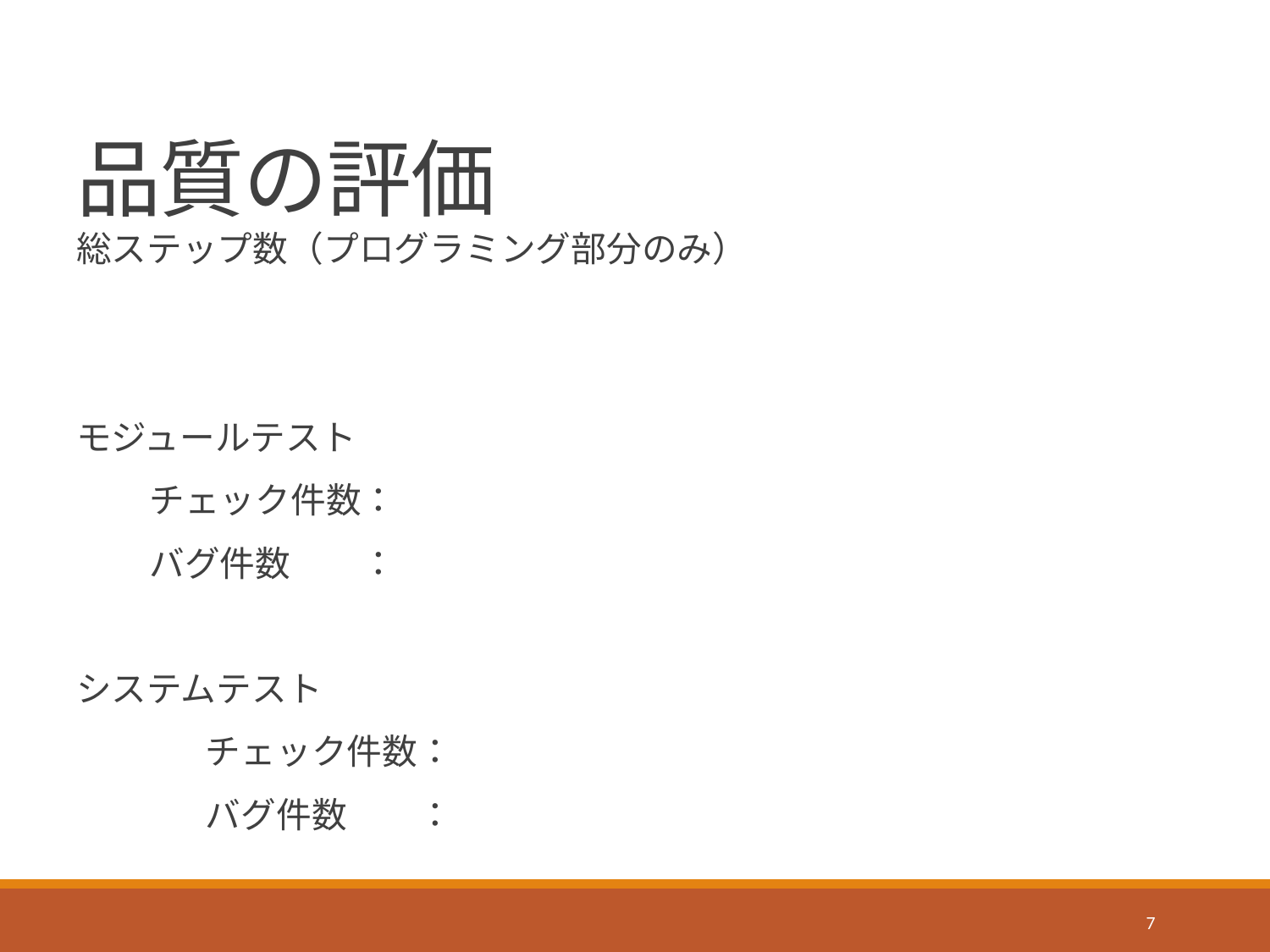

# 品質の評価
総ステップ数（プログラミング部分のみ）

モジュールテスト
　　チェック件数：
　　バグ件数　　：

システムテスト
	チェック件数：
	バグ件数　　：

7